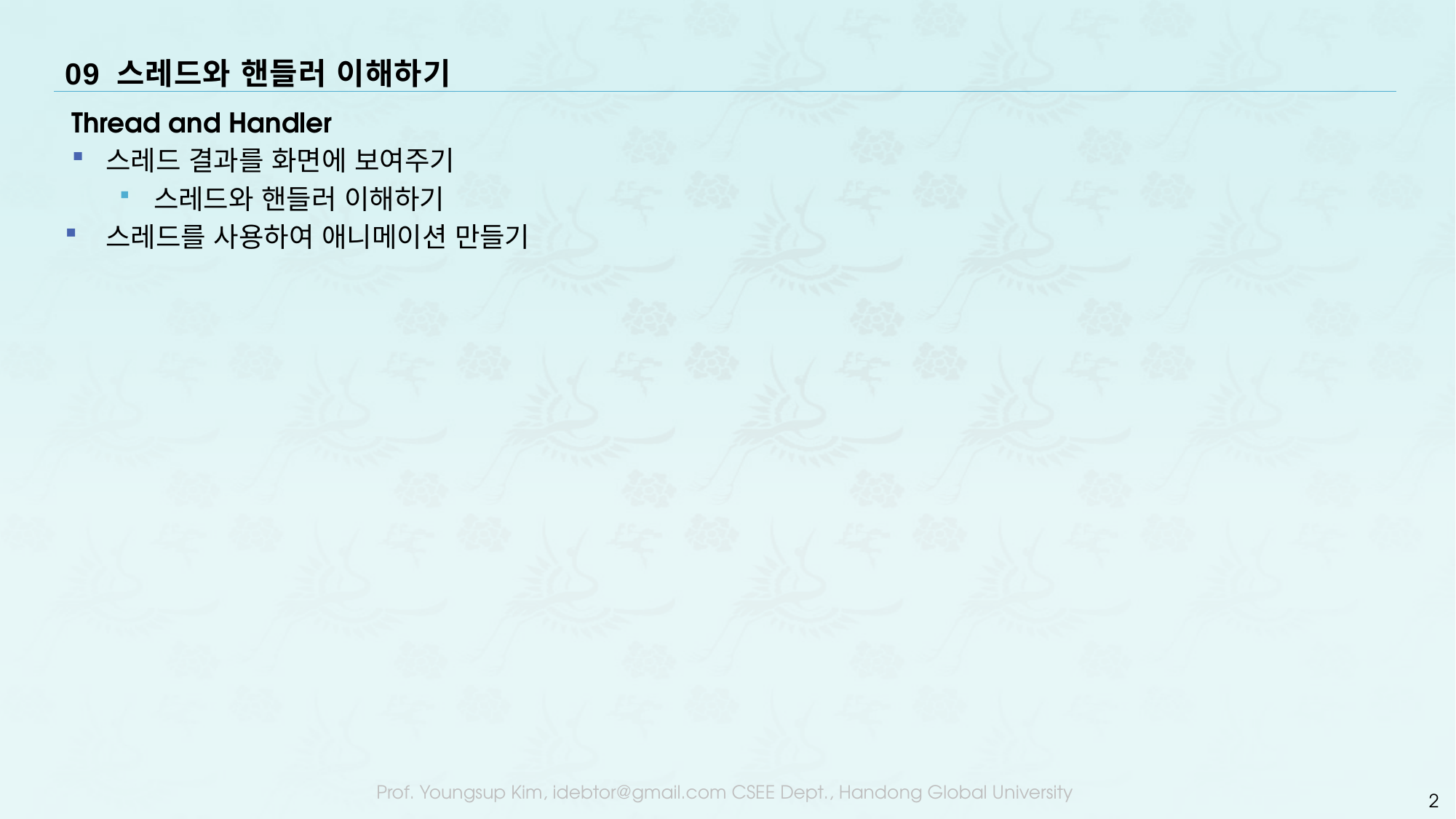

# 09 스레드와 핸들러 이해하기
Thread and Handler
스레드 결과를 화면에 보여주기
스레드와 핸들러 이해하기
스레드를 사용하여 애니메이션 만들기
2